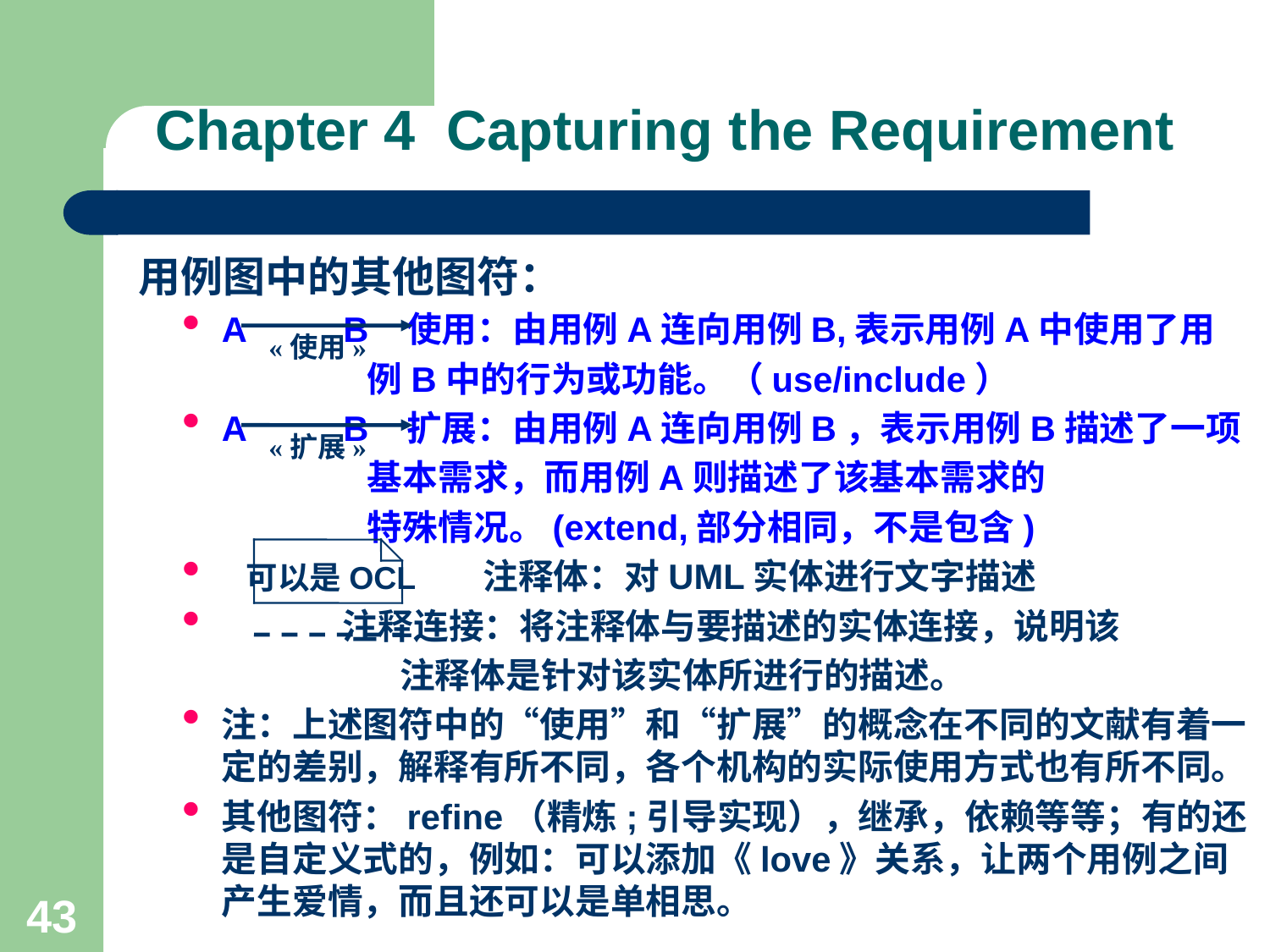

# Chapter 4  Capturing the Requirement
 用例图中的其他图符：
A          B   使用：由用例A连向用例B,表示用例A中使用了用
                      例B中的行为或功能。（use/include）
A          B   扩展：由用例A连向用例B，表示用例B描述了一项
                      基本需求，而用例A则描述了该基本需求的
                      特殊情况。(extend,部分相同，不是包含)
  可以是OCL      注释体：对UML实体进行文字描述
              注释连接：将注释体与要描述的实体连接，说明该
                          注释体是针对该实体所进行的描述。
注：上述图符中的“使用”和“扩展”的概念在不同的文献有着一定的差别，解释有所不同，各个机构的实际使用方式也有所不同。
其他图符：refine（精炼;引导实现），继承，依赖等等；有的还是自定义式的，例如：可以添加《love》关系，让两个用例之间产生爱情，而且还可以是单相思。
«使用»

«扩展»

43